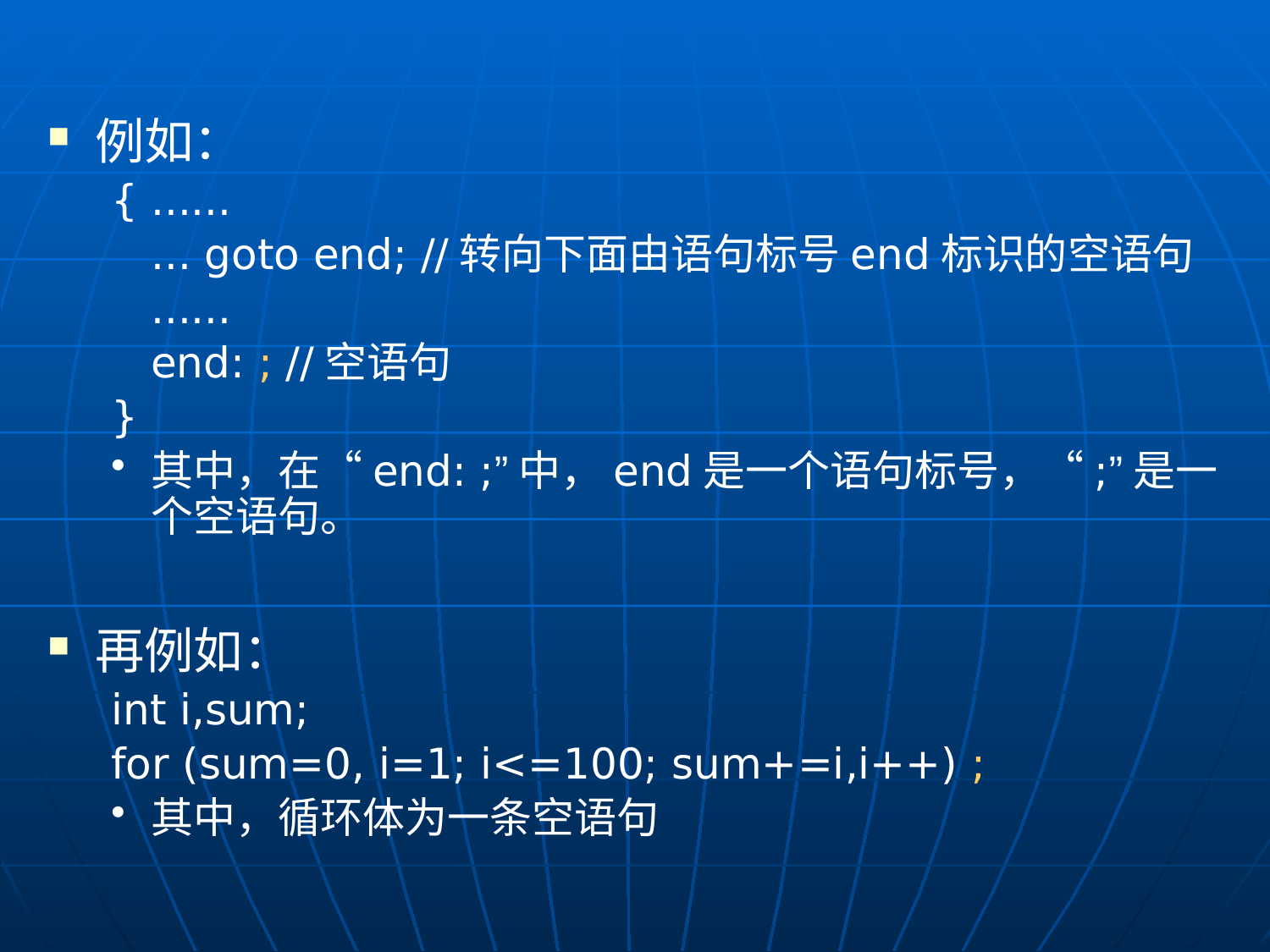

例如：
{	......
	... goto end; //转向下面由语句标号end标识的空语句
	......
	end: ; //空语句
}
其中，在“end: ;”中，end是一个语句标号，“;”是一个空语句。

再例如：
int i,sum;
for (sum=0, i=1; i<=100; sum+=i,i++) ;
其中，循环体为一条空语句